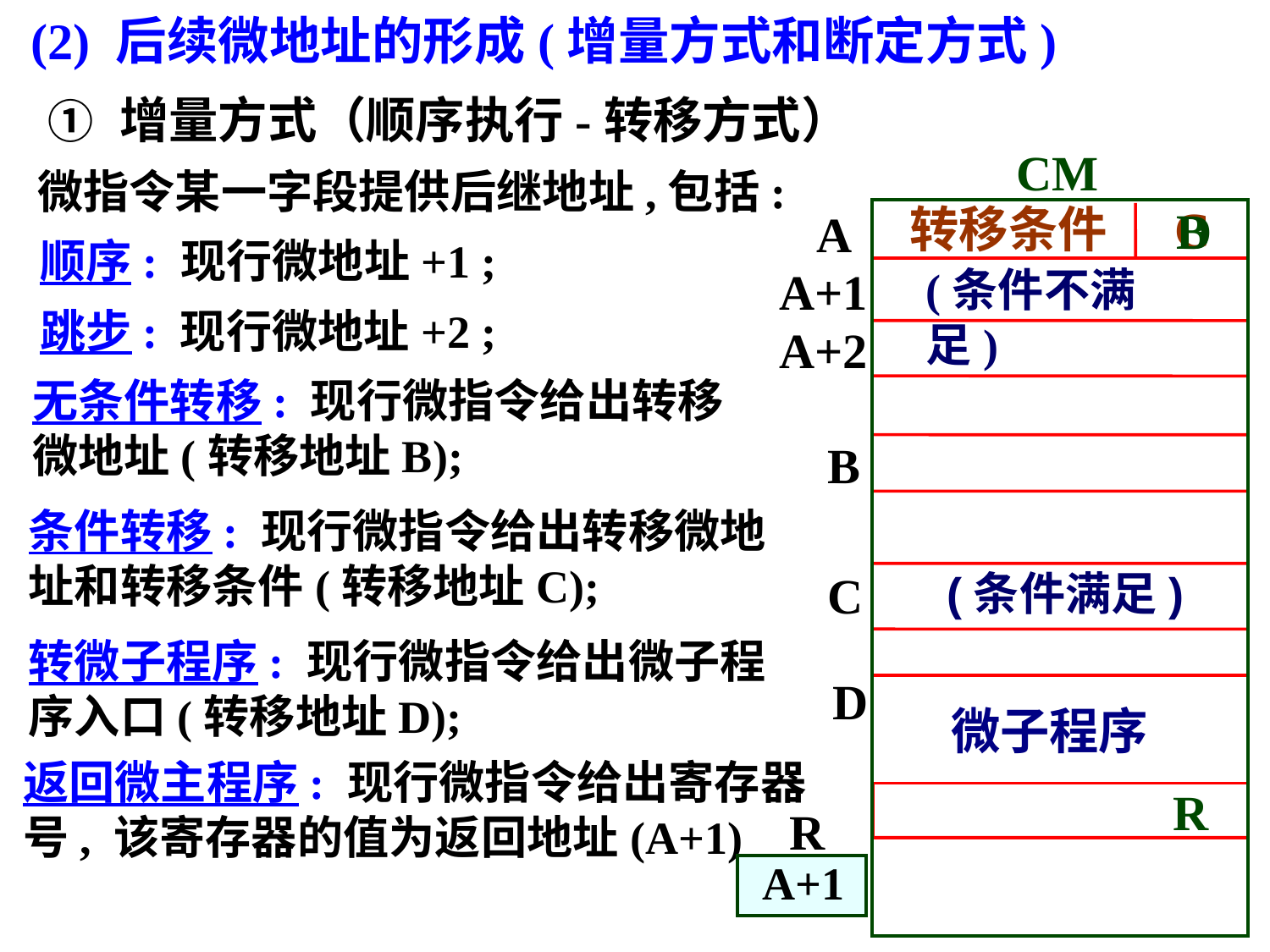

(2) 后续微地址的形成(增量方式和断定方式)
① 增量方式（顺序执行-转移方式）
CM

微指令某一字段提供后继地址,包括:
转移条件     C

D
B
A

顺序: 现行微地址+1 ;
A+1
(条件不满足)
跳步: 现行微地址+2 ;
A+2

无条件转移: 现行微指令给出转移微地址(转移地址B);

B

条件转移: 现行微指令给出转移微地址和转移条件(转移地址C);
C
(条件满足)

转微子程序: 现行微指令给出微子程序入口(转移地址D);
D

微子程序
返回微主程序: 现行微指令给出寄存器号, 该寄存器的值为返回地址(A+1)
R

R
 A+1